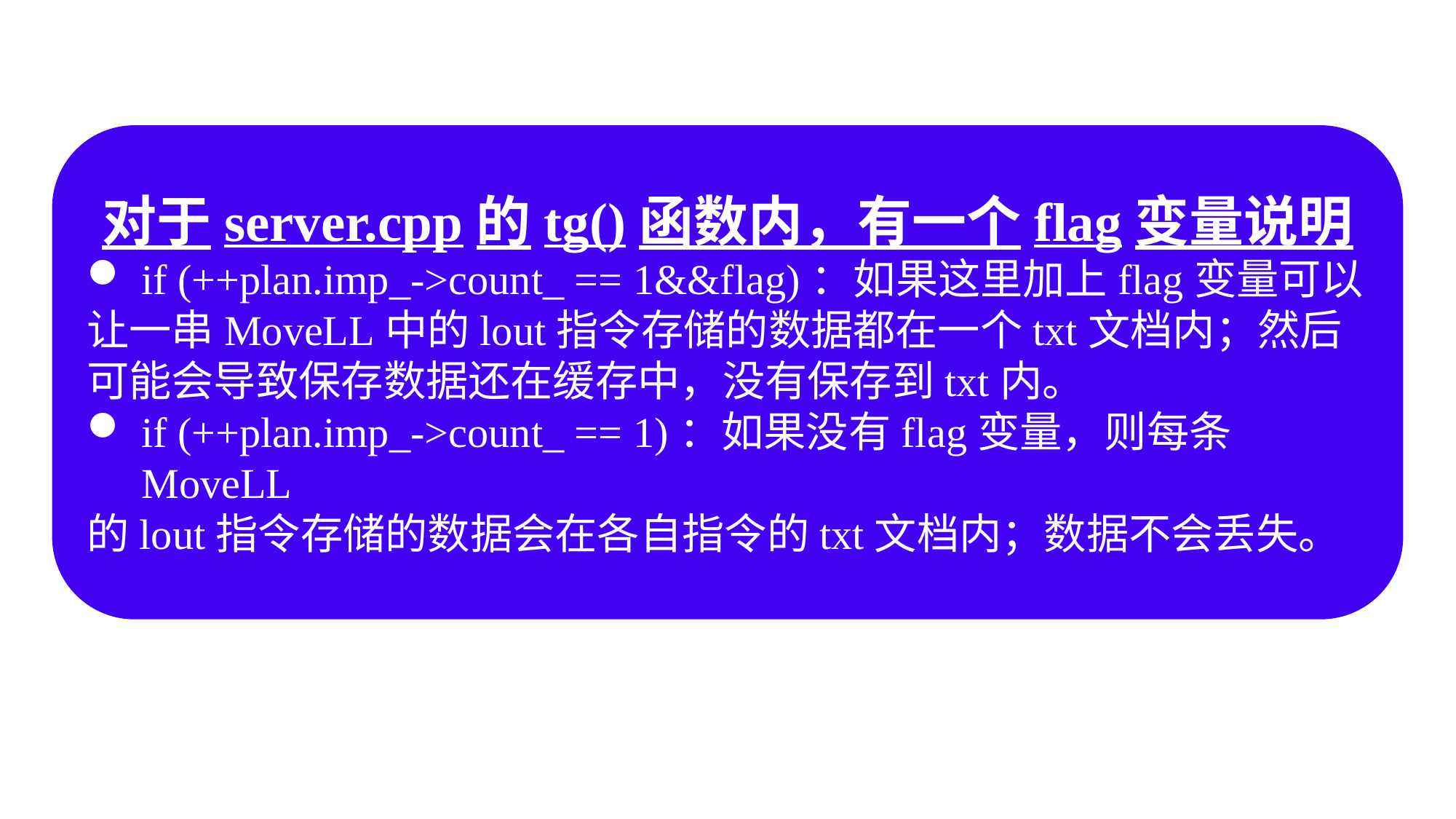

对于server.cpp的tg()函数内，有一个flag变量说明
if (++plan.imp_->count_ == 1&&flag)：如果这里加上flag变量可以
让一串MoveLL中的lout指令存储的数据都在一个txt文档内；然后可能会导致保存数据还在缓存中，没有保存到txt内。
if (++plan.imp_->count_ == 1)：如果没有flag变量，则每条MoveLL
的lout指令存储的数据会在各自指令的txt文档内；数据不会丢失。